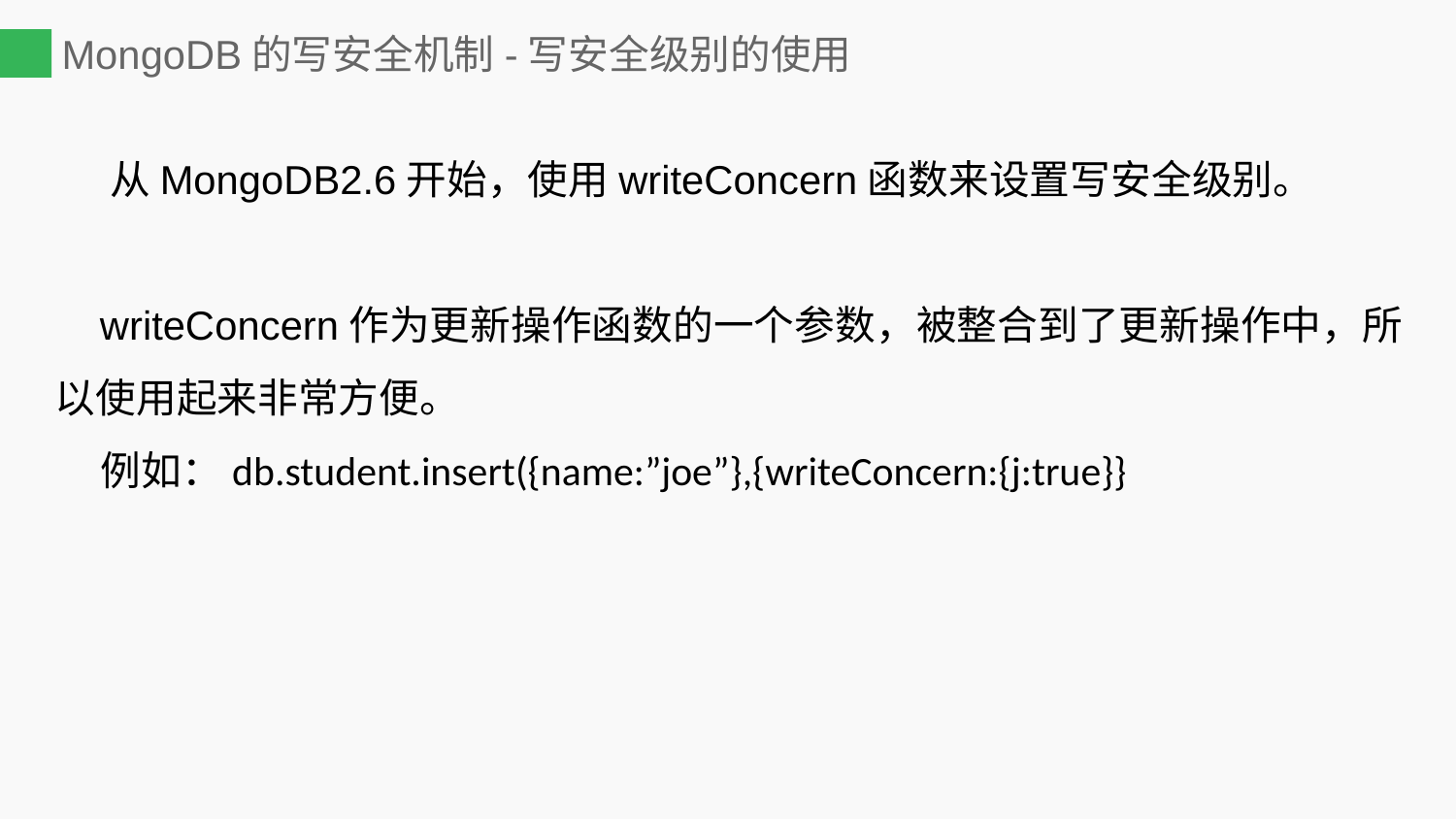

# MongoDB的写安全机制-写安全级别的使用
     从MongoDB2.6开始，使用writeConcern函数来设置写安全级别。

    writeConcern作为更新操作函数的一个参数，被整合到了更新操作中，所以使用起来非常方便。
    例如：db.student.insert({name:”joe”},{writeConcern:{j:true}}